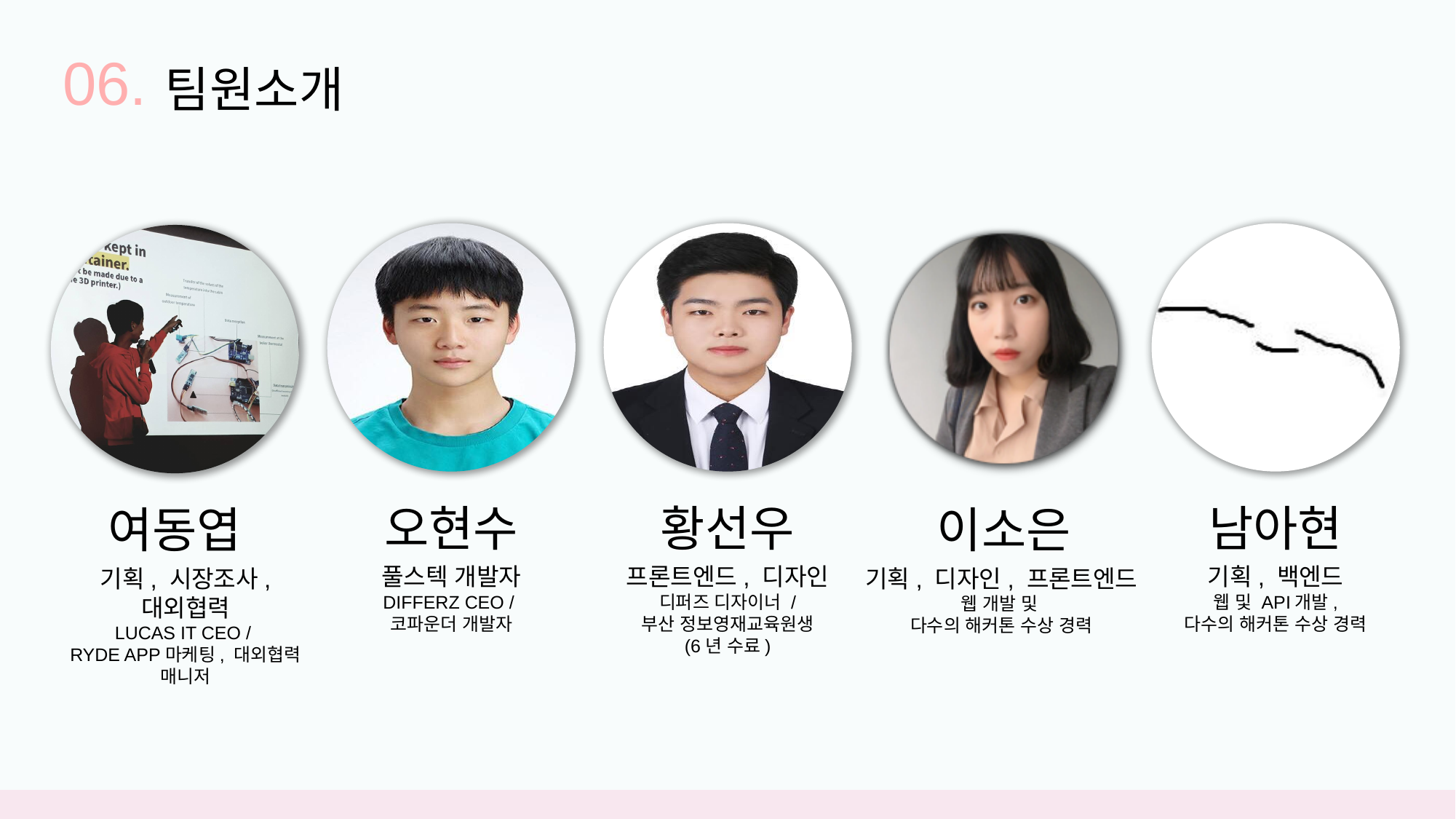

06.
팀원소개

오현수
풀스텍 개발자
DIFFERZ CEO /
코파운더 개발자

황선우
프론트엔드, 디자인
디퍼즈 디자이너 /
부산 정보영재교육원생
(6년 수료)

남아현
기획, 백엔드
웹 및 API개발,
다수의 해커톤 수상 경력

여동엽
기획, 시장조사, 대외협력
LUCAS IT CEO /
RYDE APP마케팅, 대외협력 매니저

이소은
기획, 디자인, 프론트엔드
웹 개발 및
다수의 해커톤 수상 경력